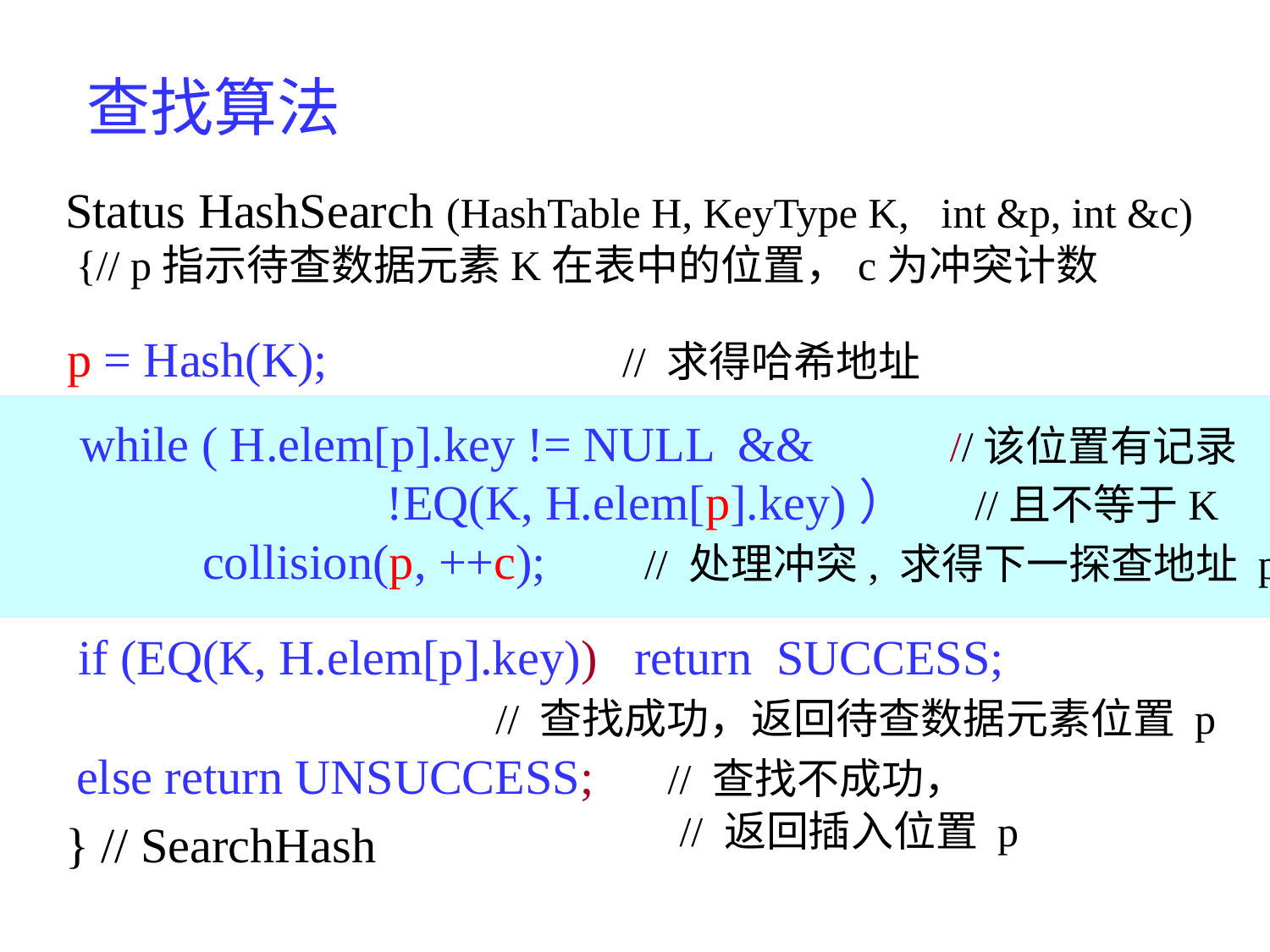

查找算法
Status HashSearch (HashTable H, KeyType K,   int &p, int &c)
 {// p指示待查数据元素K在表中的位置，c为冲突计数

} // SearchHash
p = Hash(K);                        // 求得哈希地址

while ( H.elem[p].key != NULL  &&           //该位置有记录
                         !EQ(K, H.elem[p].key)）     //且不等于K
          collision(p, ++c);        // 处理冲突, 求得下一探查地址 p
if (EQ(K, H.elem[p].key))   return  SUCCESS;
                                  // 查找成功，返回待查数据元素位置 p
else return UNSUCCESS;      // 查找不成功，
                                                         // 返回插入位置 p